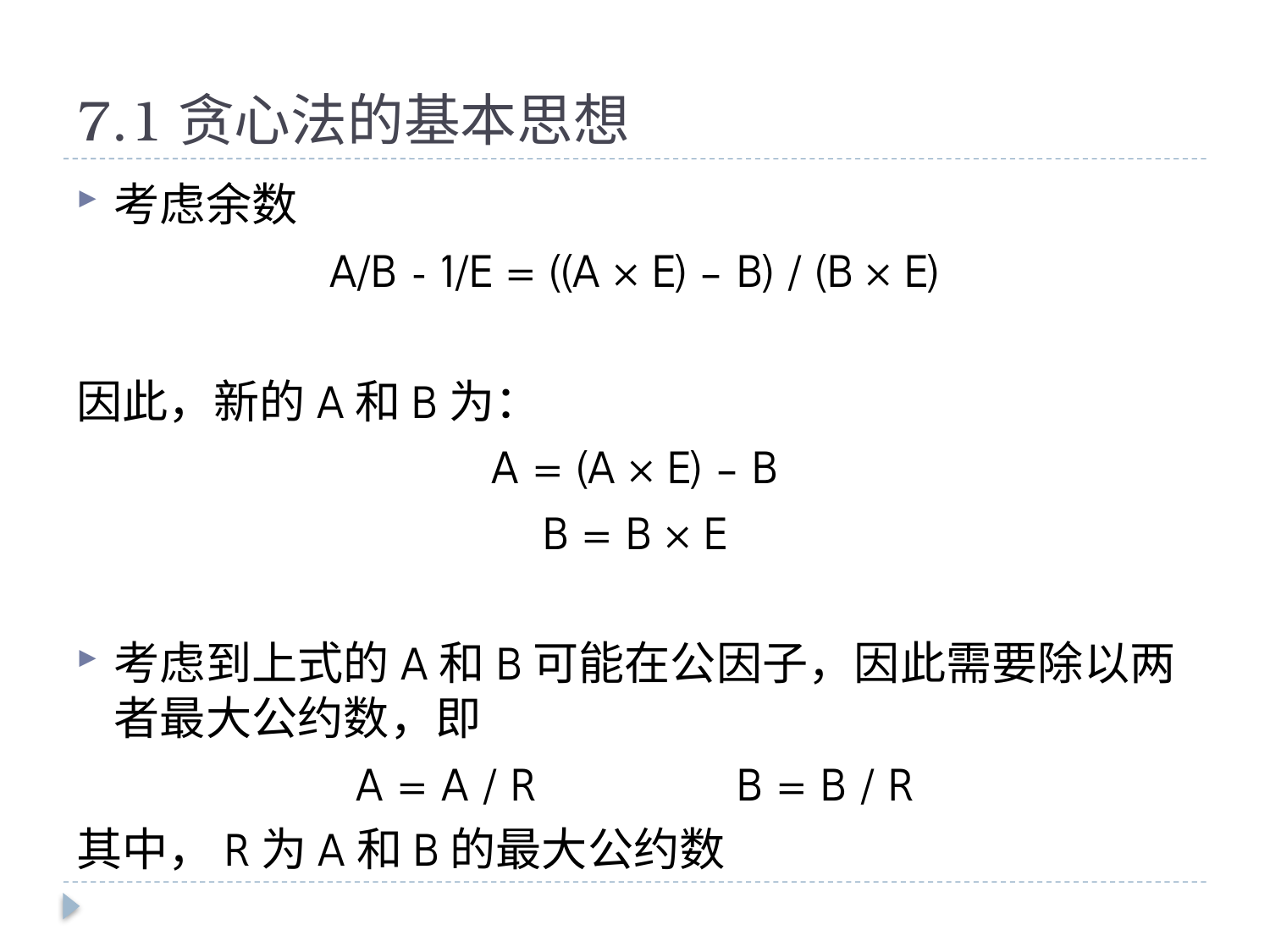

# 7.1贪心法的基本思想
考虑余数
A/B - 1/E = ((A × E) – B) / (B × E)

因此，新的A和B为：
A = (A × E) – B
B = B × E

考虑到上式的A和B可能在公因子，因此需要除以两者最大公约数，即
A = A / R		B = B / R
其中，R为A和B的最大公约数